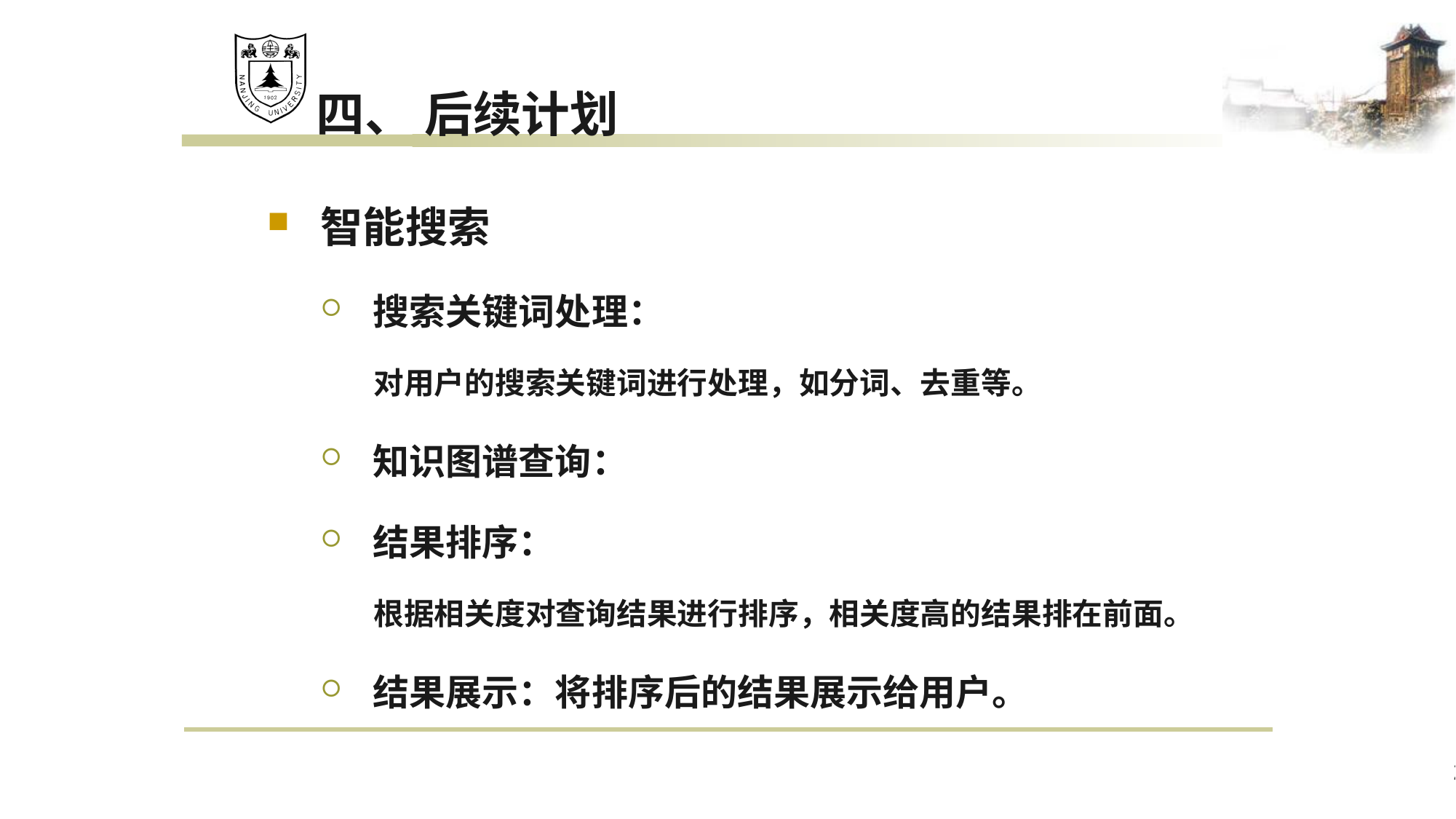

# 四、 后续计划
智能搜索
搜索关键词处理：
对用户的搜索关键词进行处理，如分词、去重等。
知识图谱查询：
结果排序：
根据相关度对查询结果进行排序，相关度高的结果排在前面。
结果展示：将排序后的结果展示给用户。

20